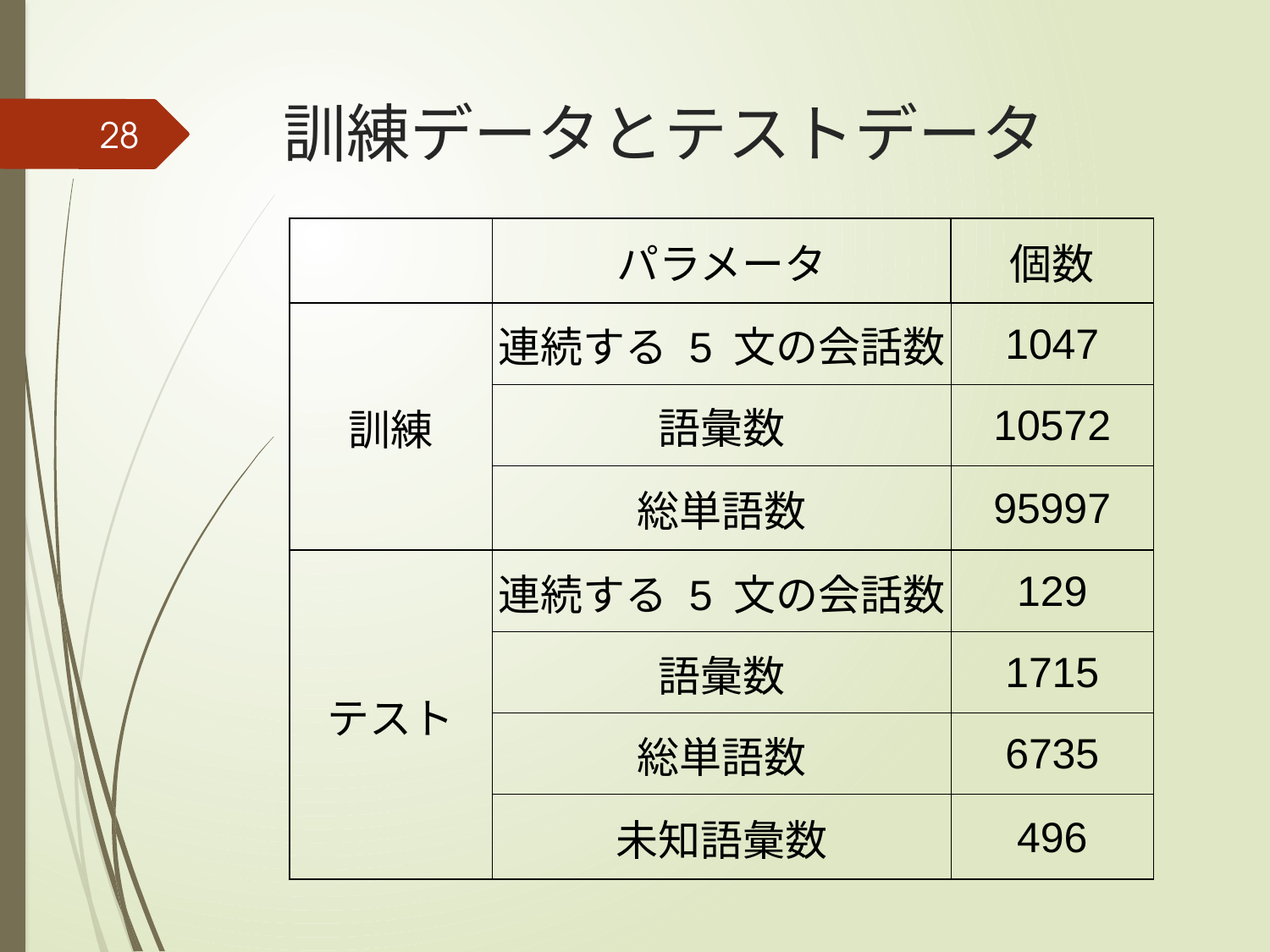

# 訓練データとテストデータ
28
|  | パラメータ | 個数 |
| --- | --- | --- |
| 訓練 | 連続する 5 文の会話数 | 1047 |
|  | 語彙数 | 10572 |
|  | 総単語数 | 95997 |
| テスト | 連続する 5 文の会話数 | 129 |
|  | 語彙数 | 1715 |
|  | 総単語数 | 6735 |
|  | 未知語彙数 | 496 |